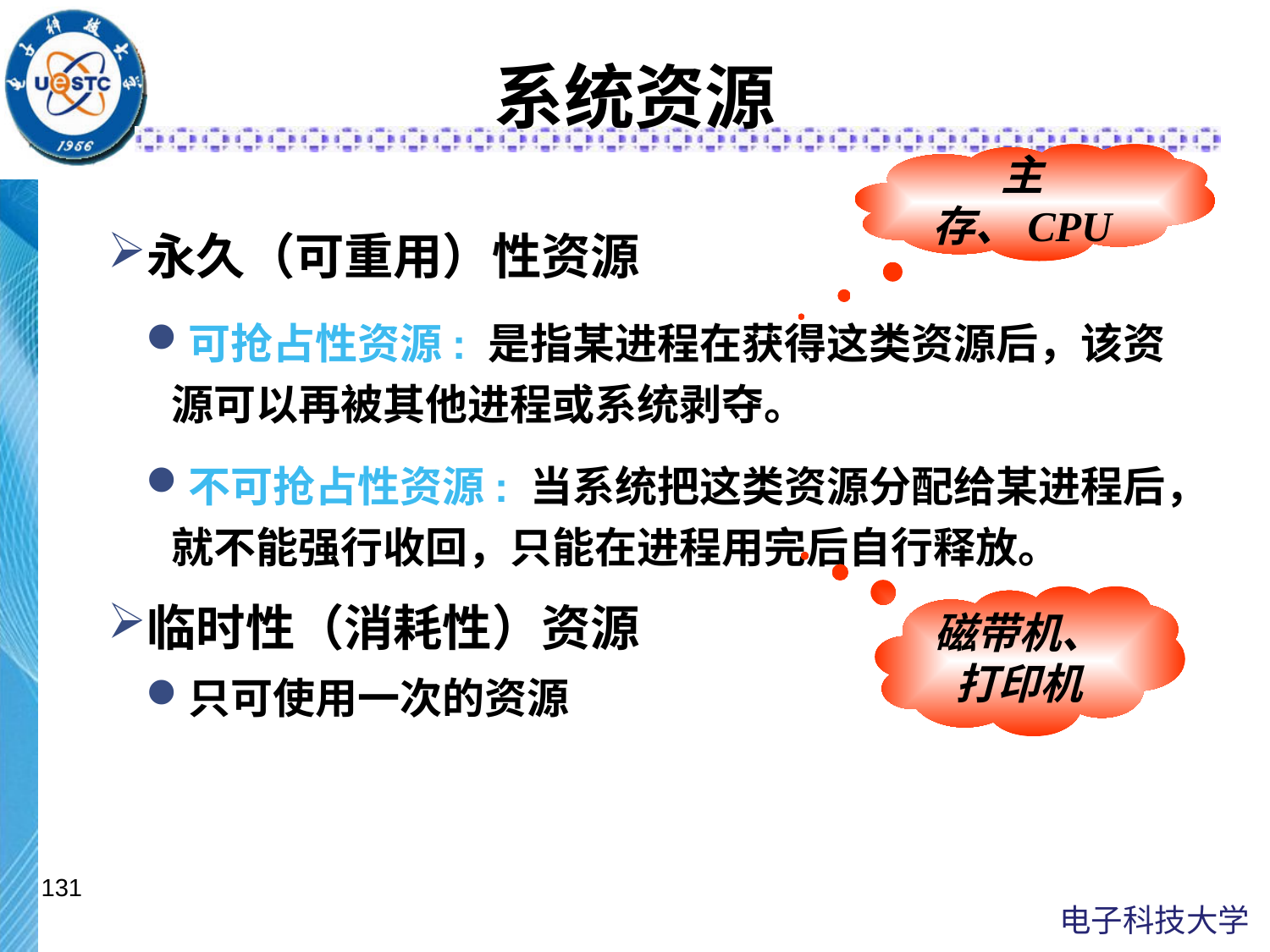

# 系统资源
主存、CPU
永久（可重用）性资源
可抢占性资源: 是指某进程在获得这类资源后，该资源可以再被其他进程或系统剥夺。
不可抢占性资源: 当系统把这类资源分配给某进程后，就不能强行收回，只能在进程用完后自行释放。
临时性（消耗性）资源
只可使用一次的资源
磁带机、打印机
131